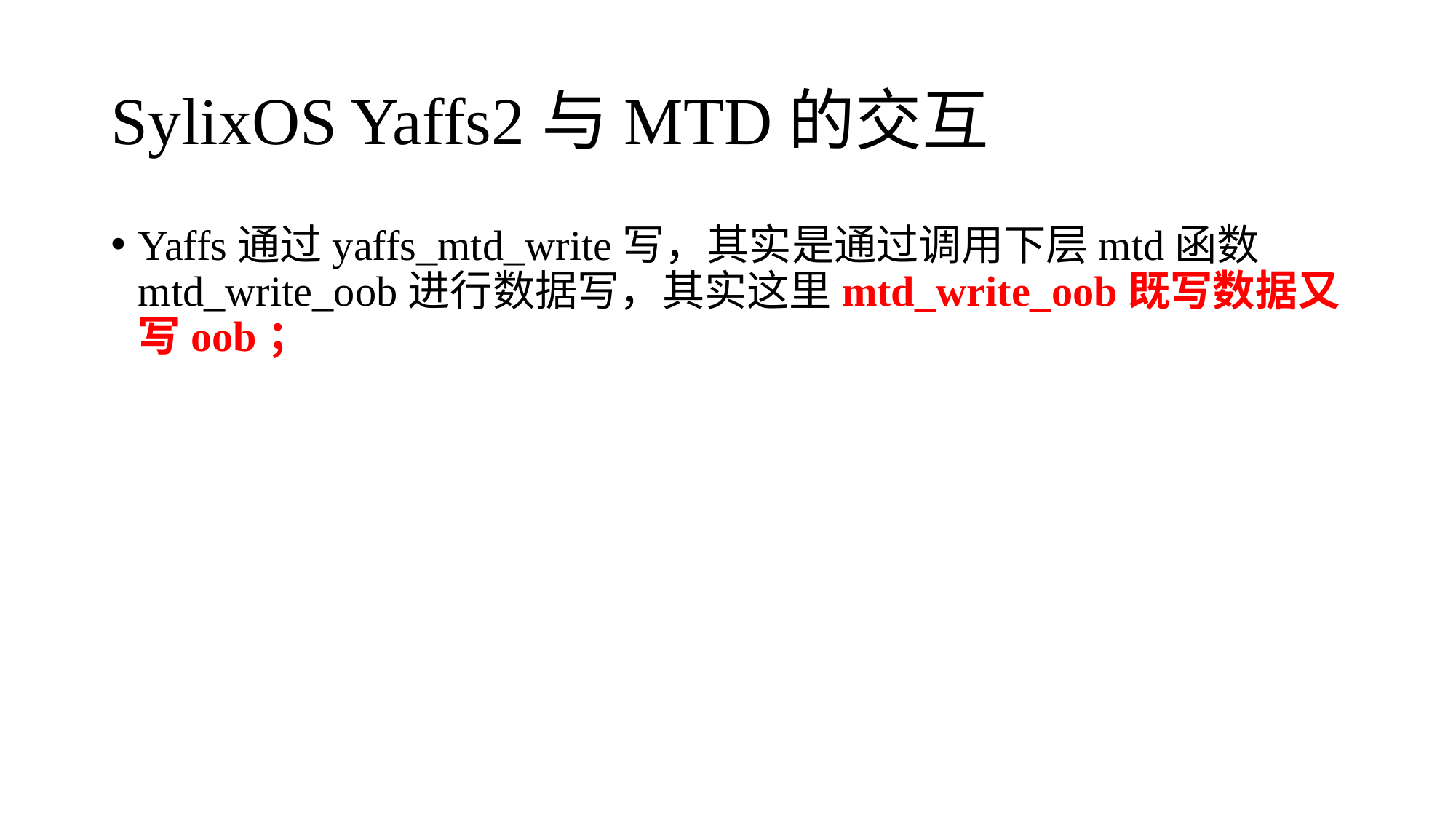

# SylixOS Yaffs2与MTD的交互
Yaffs通过yaffs_mtd_write写，其实是通过调用下层mtd函数mtd_write_oob进行数据写，其实这里mtd_write_oob既写数据又写oob；